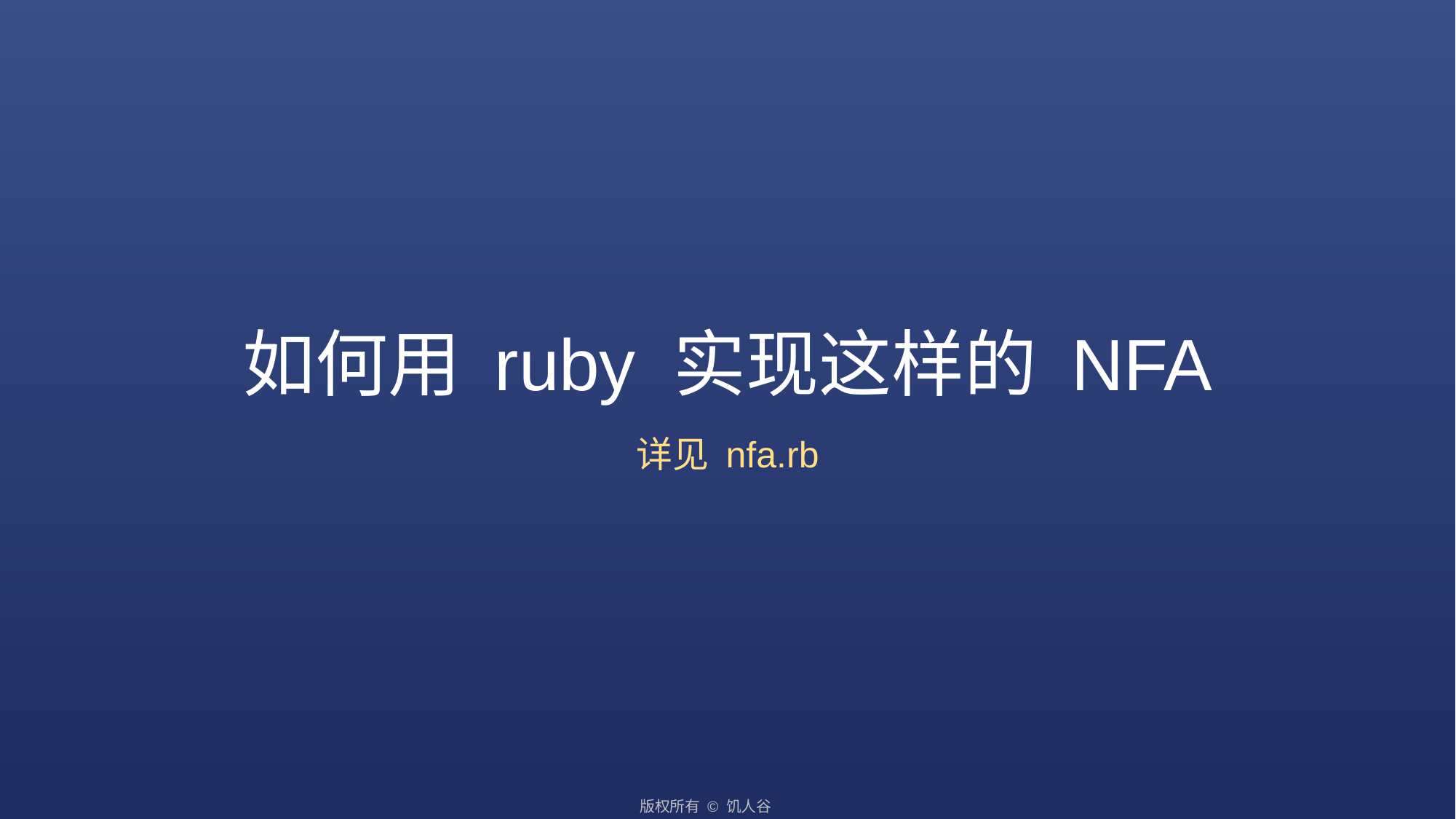

# 如何用 ruby 实现这样的 NFA
详见 nfa.rb